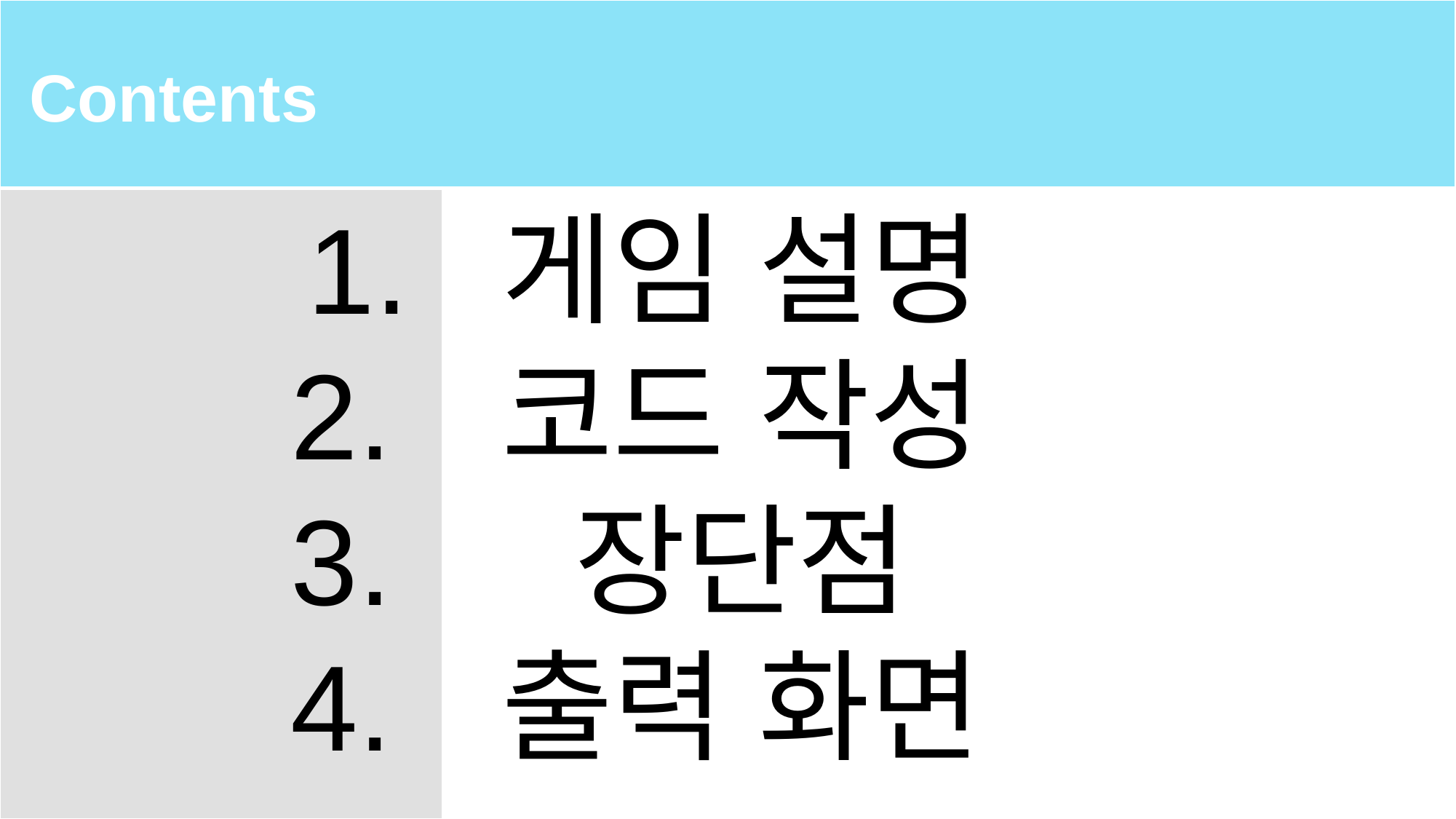

| Contents |  |
| --- | --- |
|  |  |
1.
2.
3.
4.
게임 설명
코드 작성
장단점
출력 화면